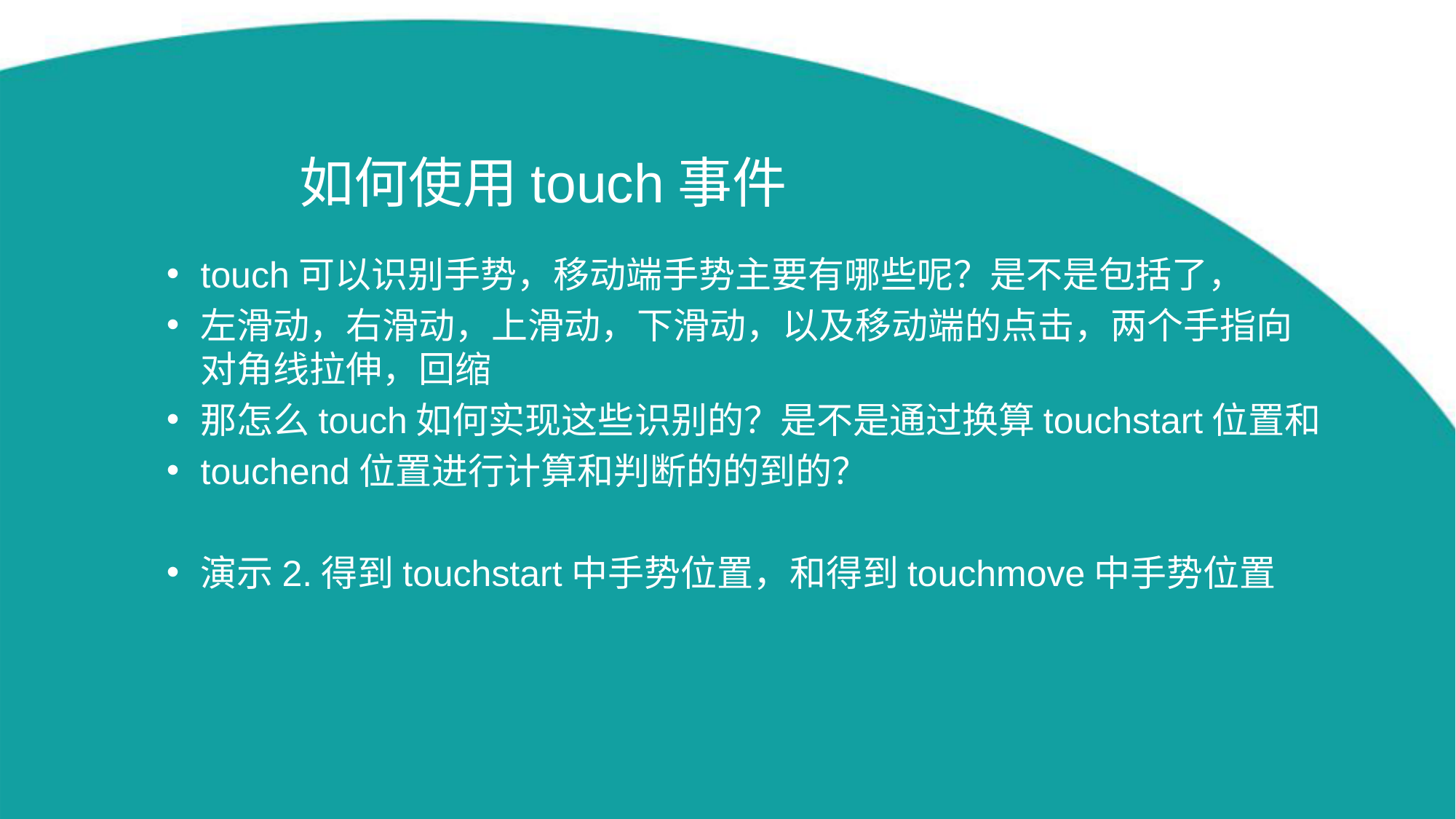

# 如何使用touch事件
touch可以识别手势，移动端手势主要有哪些呢？是不是包括了，
左滑动，右滑动，上滑动，下滑动，以及移动端的点击，两个手指向对角线拉伸，回缩
那怎么touch如何实现这些识别的？是不是通过换算touchstart位置和
touchend位置进行计算和判断的的到的？

演示2.得到touchstart中手势位置，和得到touchmove中手势位置